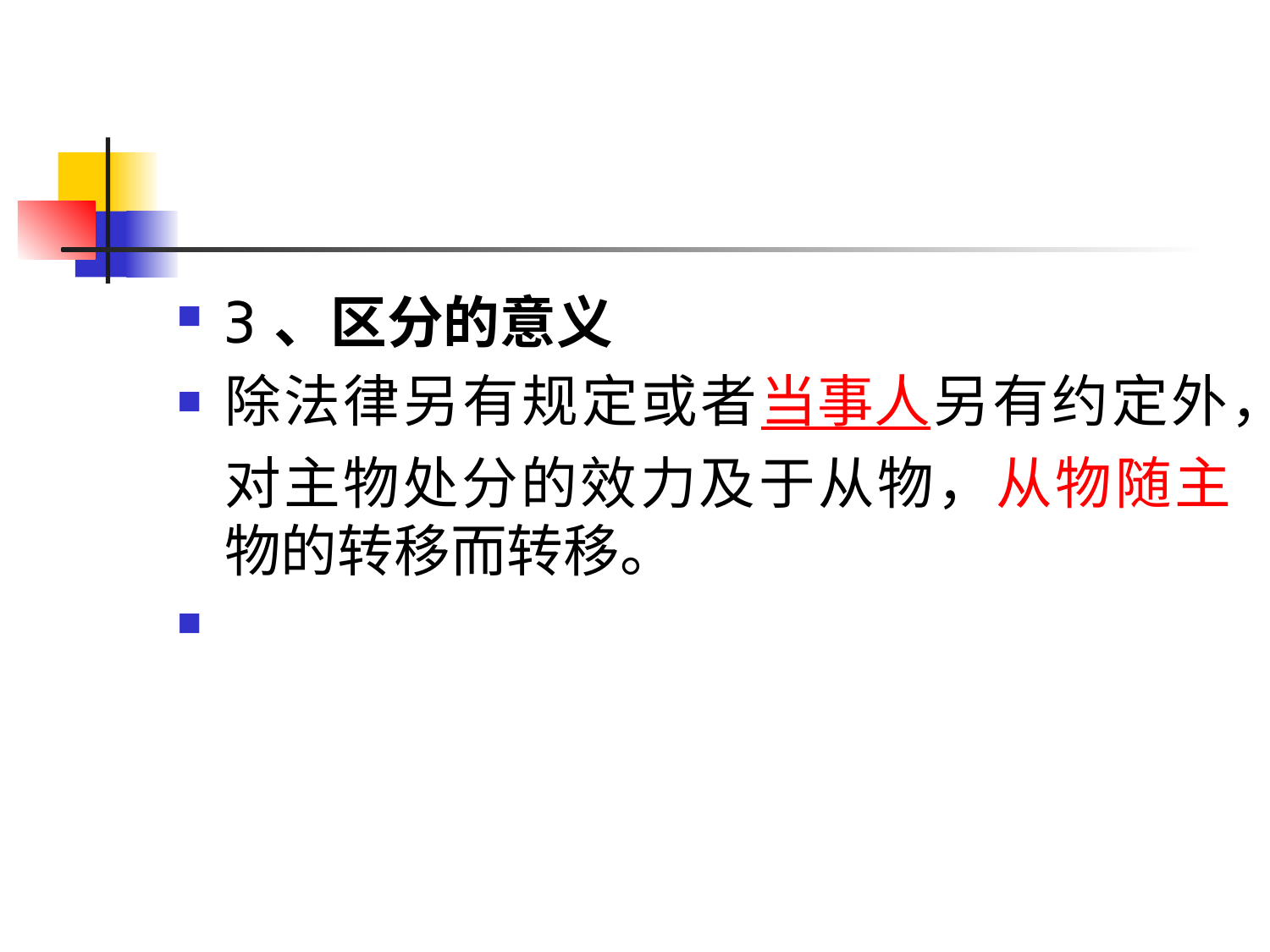

#
3、区分的意义
除法律另有规定或者当事人另有约定外，对主物处分的效力及于从物，从物随主物的转移而转移。